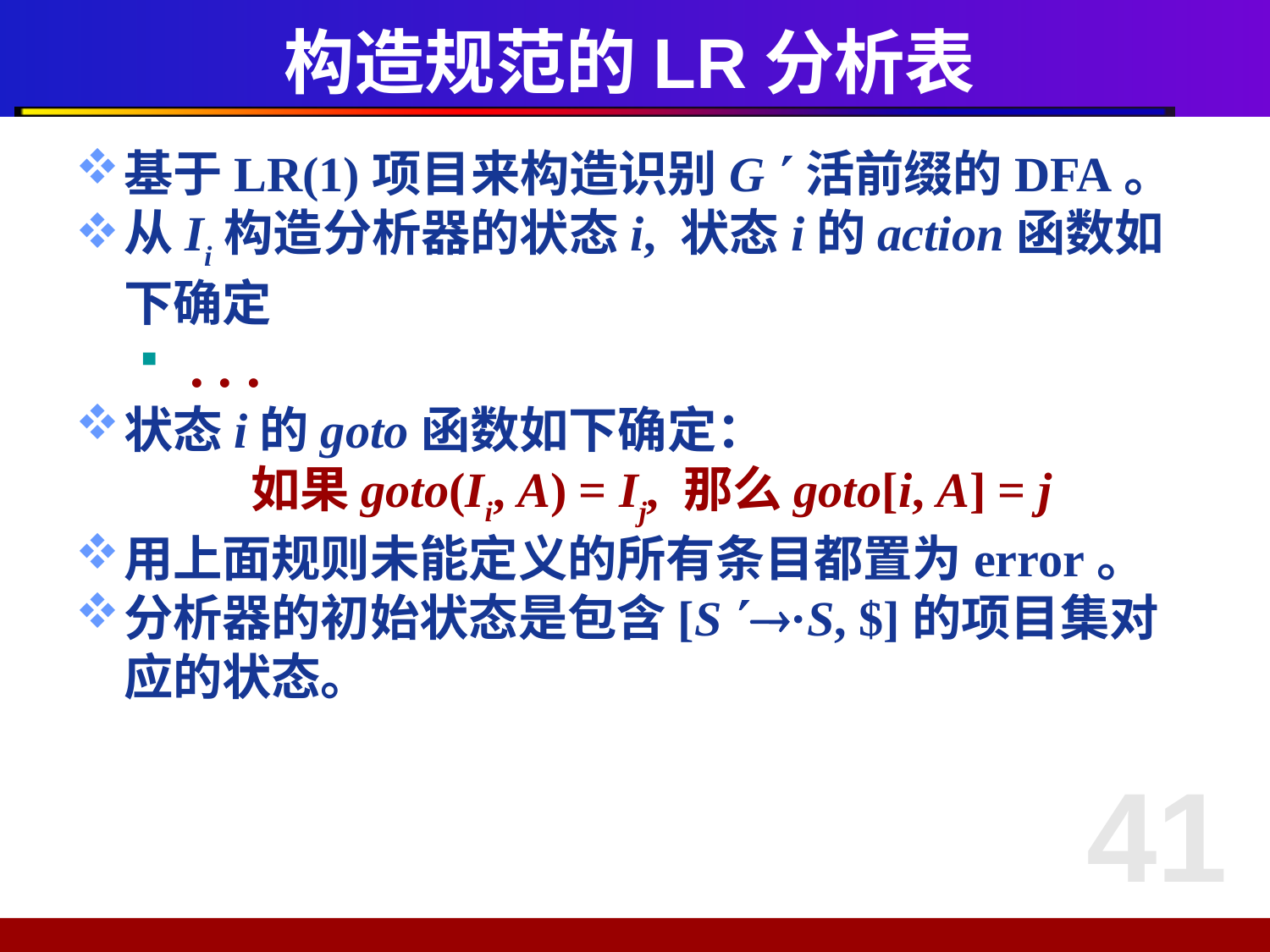

# 构造规范的LR分析表
基于LR(1)项目来构造识别G ′活前缀的DFA。
从Ii构造分析器的状态i, 状态i的action函数如下确定
 . . .
状态i的goto函数如下确定：
		如果goto(Ii, A) = Ij, 那么goto[i, A] = j
用上面规则未能定义的所有条目都置为error。
分析器的初始状态是包含[S ′→·S, $]的项目集对应的状态。
41